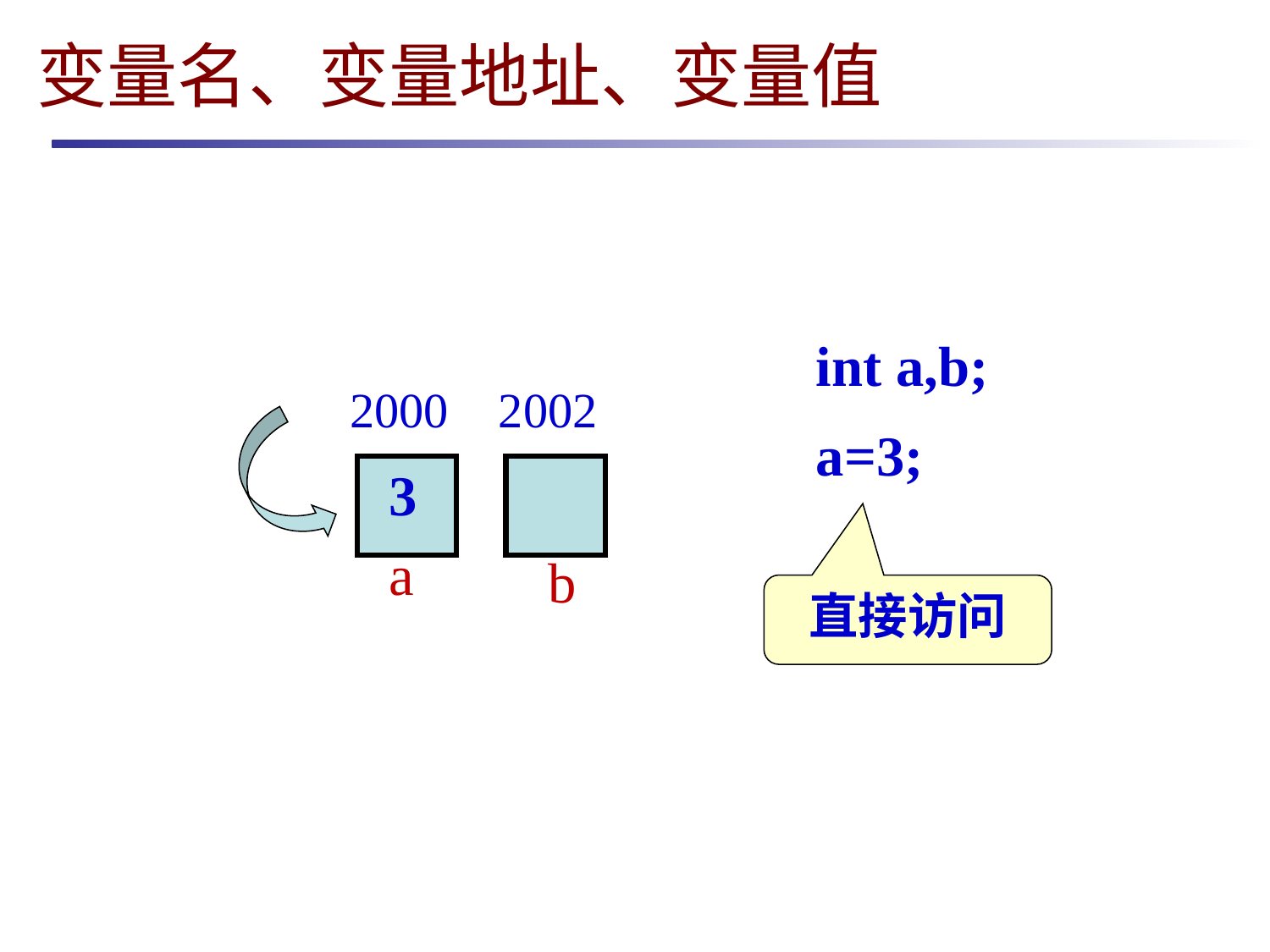

# 变量名、变量地址、变量值
int a,b;
2000
2002

a=3;

3
a
b
直接访问